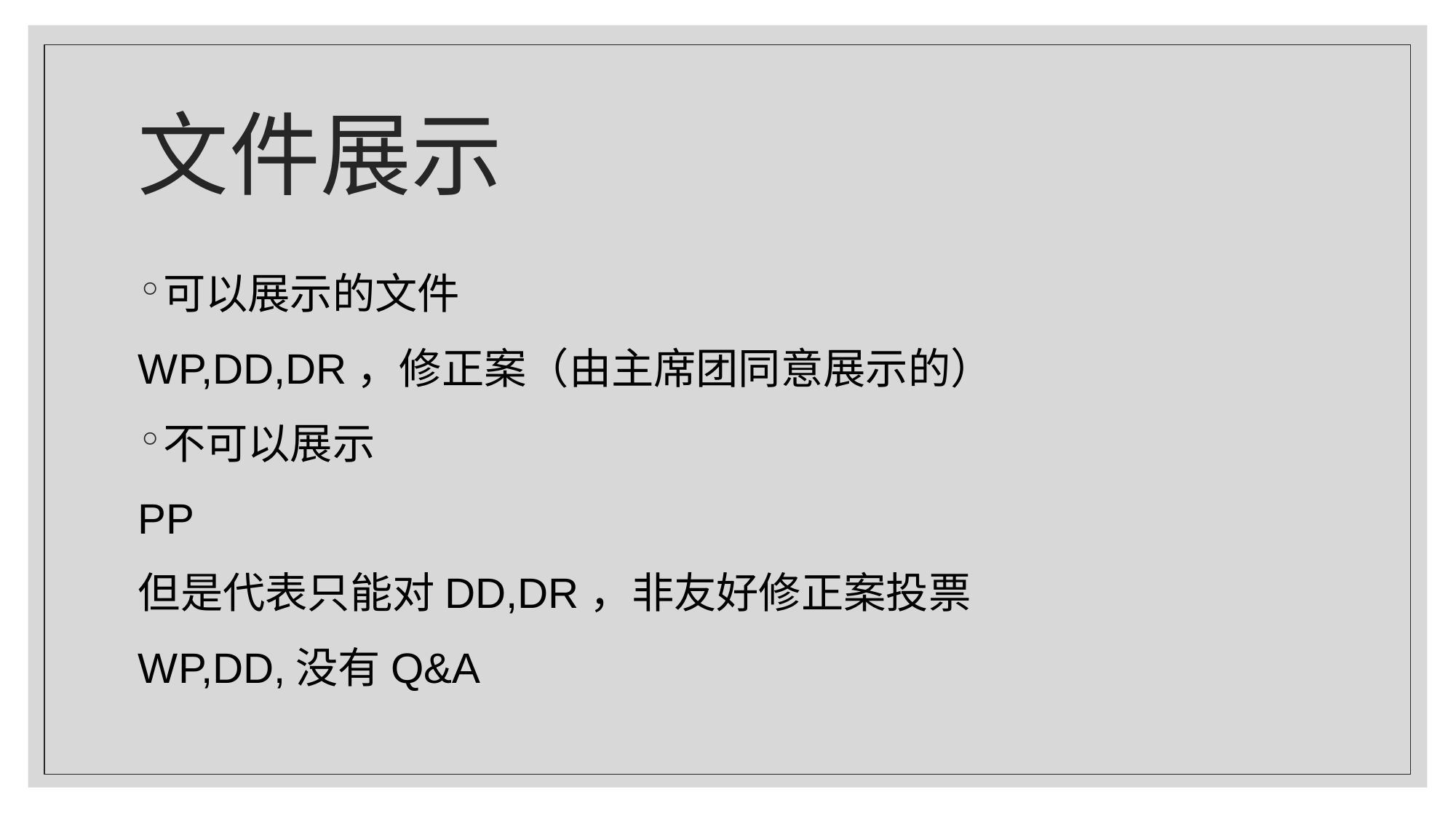

# 文件展示
可以展示的文件
WP,DD,DR，修正案（由主席团同意展示的）
不可以展示
PP
但是代表只能对DD,DR，非友好修正案投票
WP,DD,没有Q&A